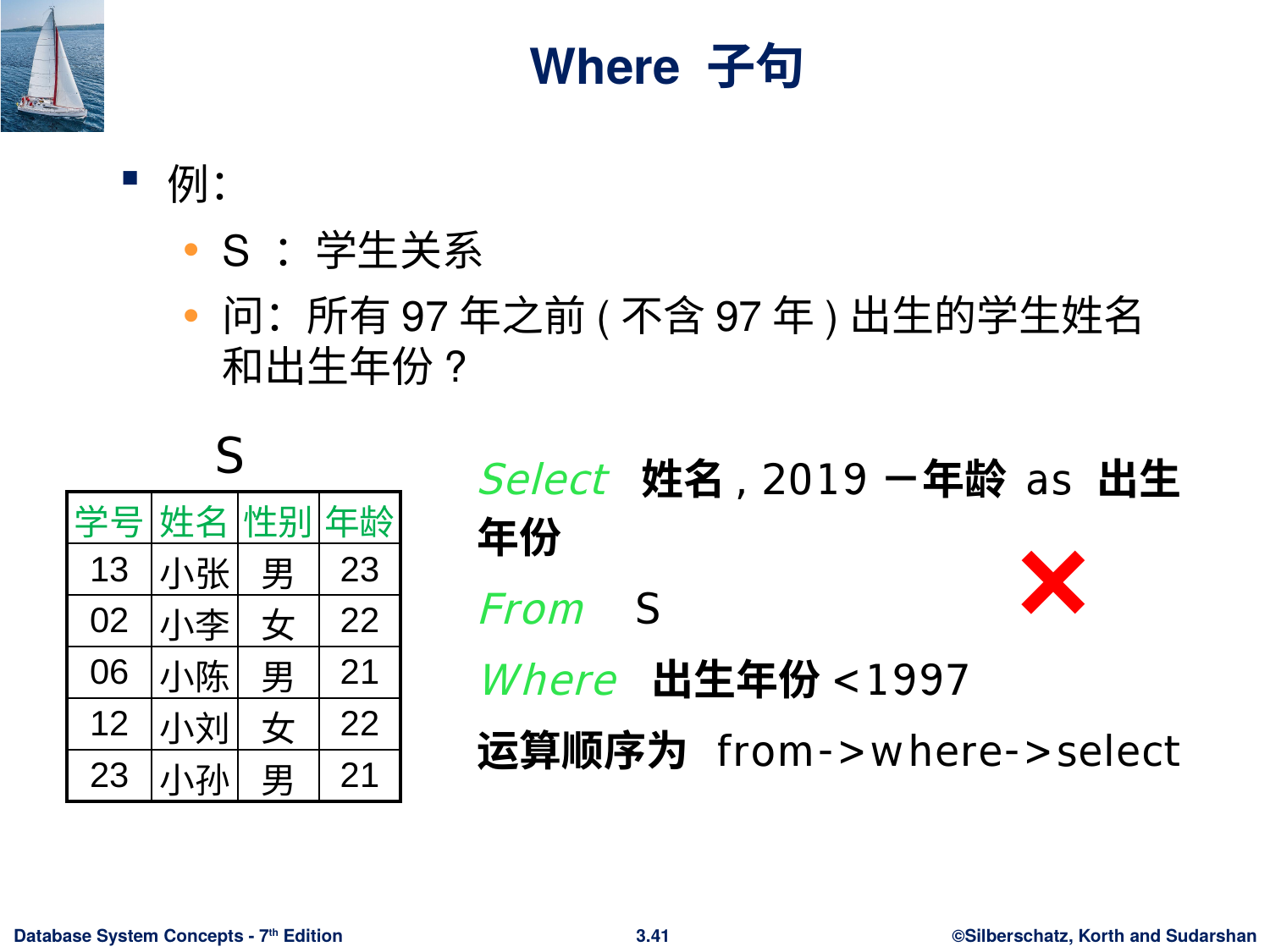

# Where 子句
例：
S ：学生关系
问：所有97年之前(不含97年)出生的学生姓名和出生年份?
S
Select  姓名, 2019－年龄 as 出生年份
From    S
Where  出生年份<1997
运算顺序为  from->where->select
×
| 学号 | 姓名 | 性别 | 年龄 |
| --- | --- | --- | --- |
| 13 | 小张 | 男 | 23 |
| 02 | 小李 | 女 | 22 |
| 06 | 小陈 | 男 | 21 |
| 12 | 小刘 | 女 | 22 |
| 23 | 小孙 | 男 | 21 |